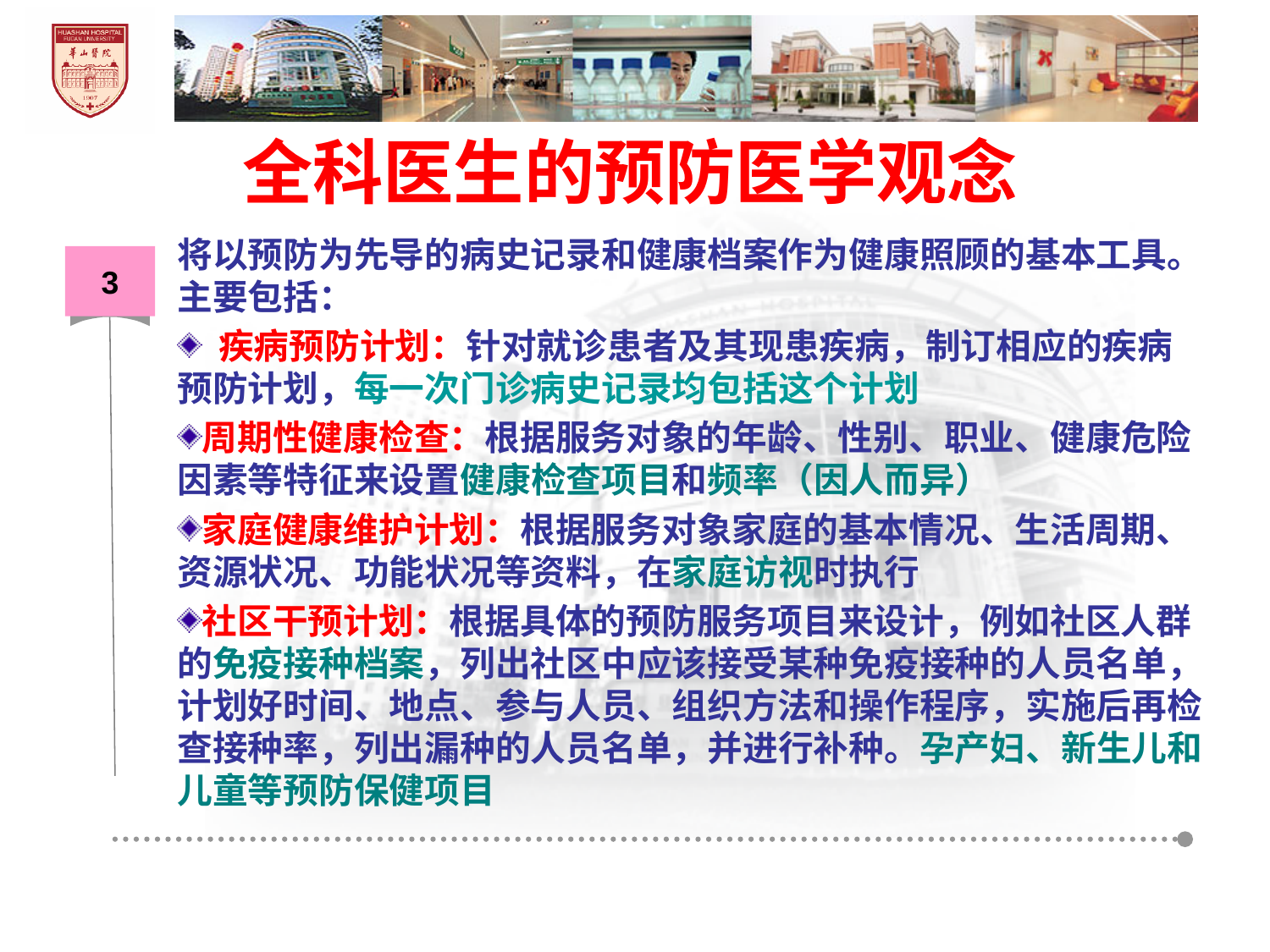

全科医生的预防医学观念
将以预防为先导的病史记录和健康档案作为健康照顾的基本工具。主要包括：
 疾病预防计划：针对就诊患者及其现患疾病，制订相应的疾病预防计划，每一次门诊病史记录均包括这个计划
周期性健康检查：根据服务对象的年龄、性别、职业、健康危险因素等特征来设置健康检查项目和频率（因人而异）
家庭健康维护计划：根据服务对象家庭的基本情况、生活周期、资源状况、功能状况等资料，在家庭访视时执行
社区干预计划：根据具体的预防服务项目来设计，例如社区人群的免疫接种档案，列出社区中应该接受某种免疫接种的人员名单，计划好时间、地点、参与人员、组织方法和操作程序，实施后再检查接种率，列出漏种的人员名单，并进行补种。孕产妇、新生儿和儿童等预防保健项目
3